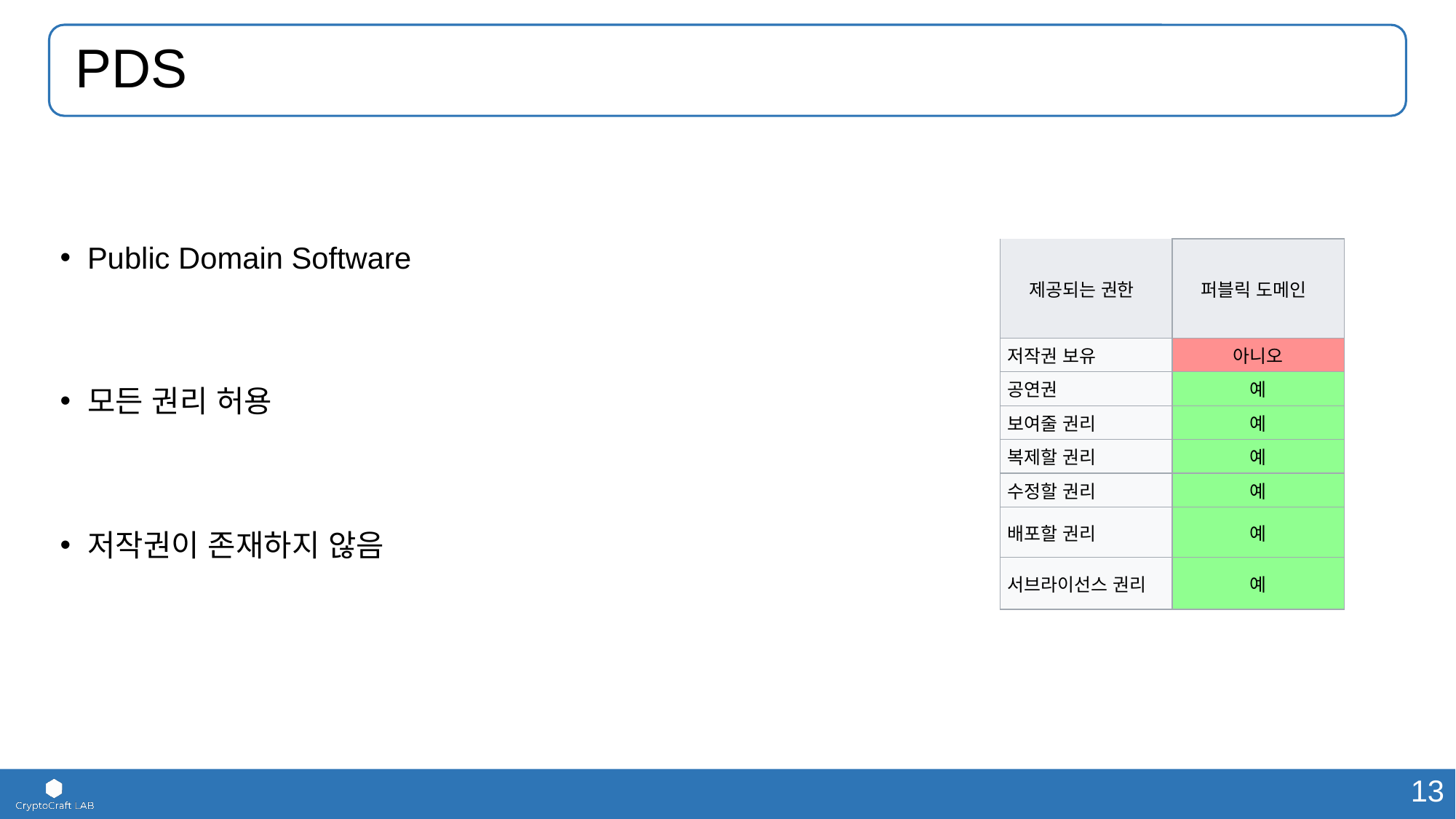

# PDS

Public Domain Software

모든 권리 허용

저작권이 존재하지 않음

| 제공되는 권한 | 퍼블릭 도메인 |
| --- | --- |
| 저작권 보유 | 아니오 |
| 공연권 | 예 |
| 보여줄 권리 | 예 |
| 복제할 권리 | 예 |
| 수정할 권리 | 예 |
| 배포할 권리 | 예 |
| 서브라이선스 권리 | 예 |